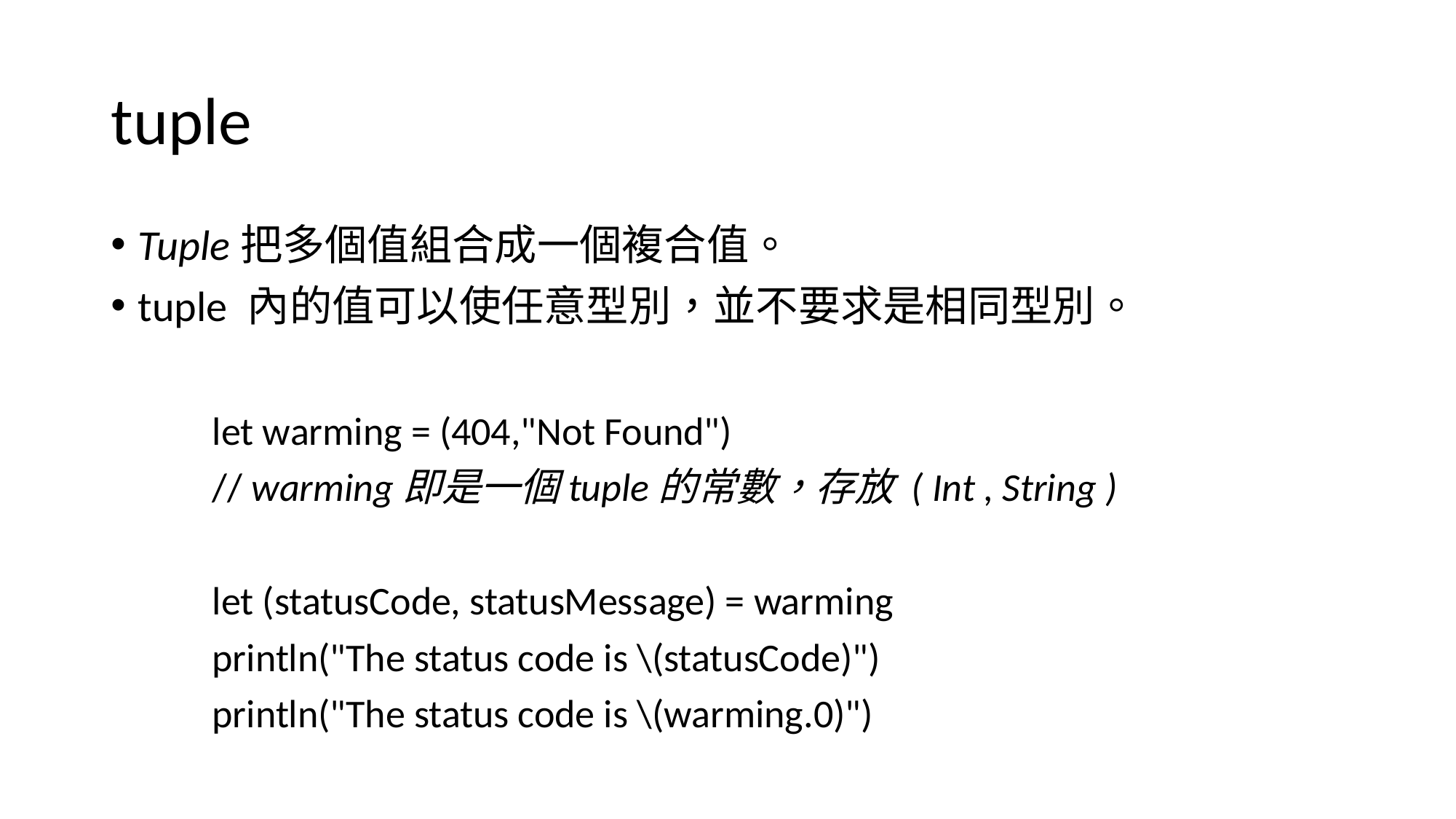

# tuple
Tuple把多個值組合成一個複合值。
tuple 內的值可以使任意型別，並不要求是相同型別。
	let warming = (404,"Not Found")
	// warming即是一個tuple的常數，存放 ( Int , String )

	let (statusCode, statusMessage) = warming
         	println("The status code is \(statusCode)")
         	println("The status code is \(warming.0)")